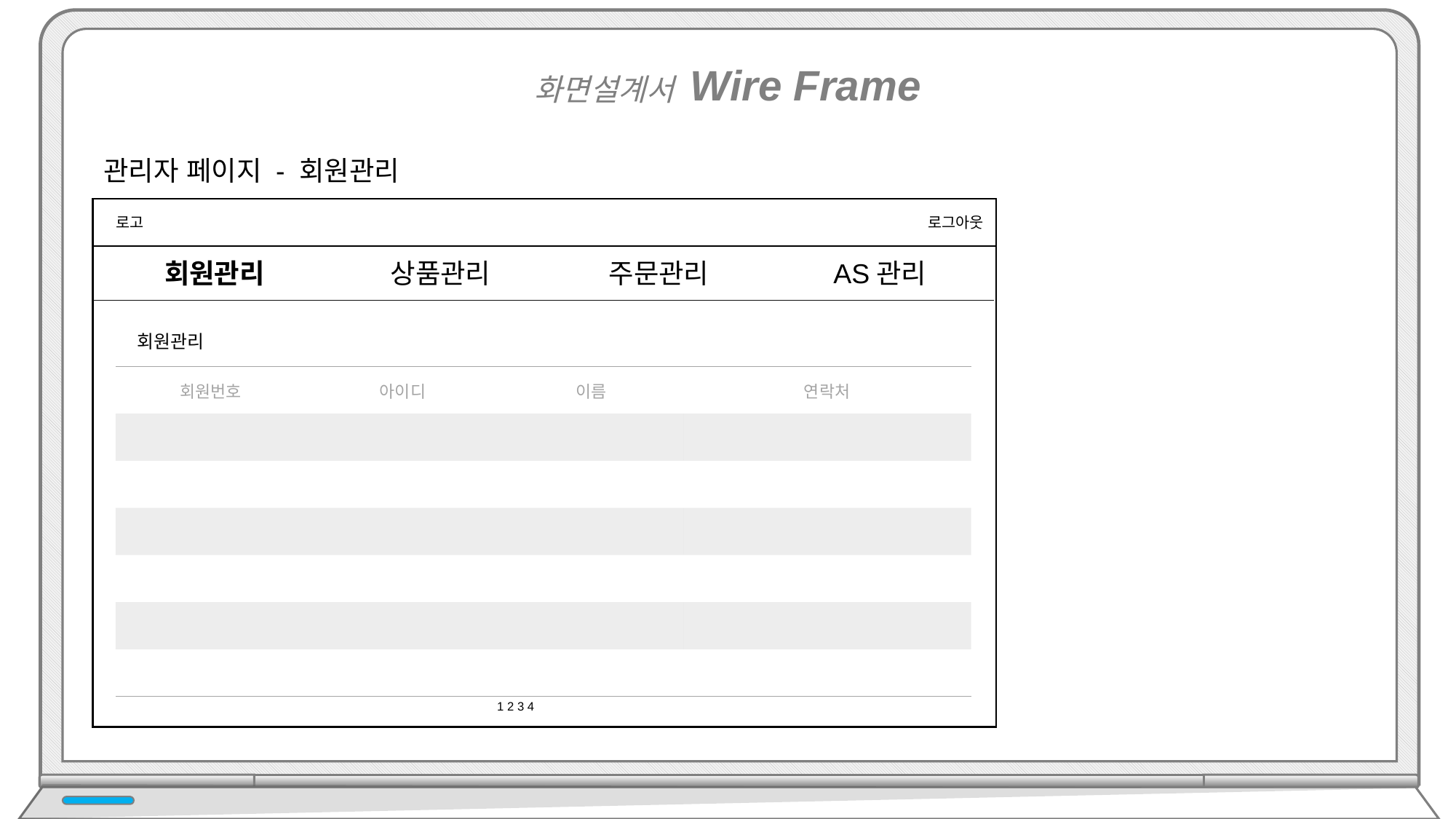

화면설계서 Wire Frame
관리자 페이지 - 회원관리

로그아웃
로고
회원관리      	 상품관리      	 주문관리      	 AS관리
회원관리
| 회원번호 | 아이디 | 이름 | 연락처 |
| --- | --- | --- | --- |
|  |  |  |  |
|  |  |  |  |
|  |  |  |  |
|  |  |  |  |
|  |  |  |  |
|  |  |  |  |
1 2 3 4